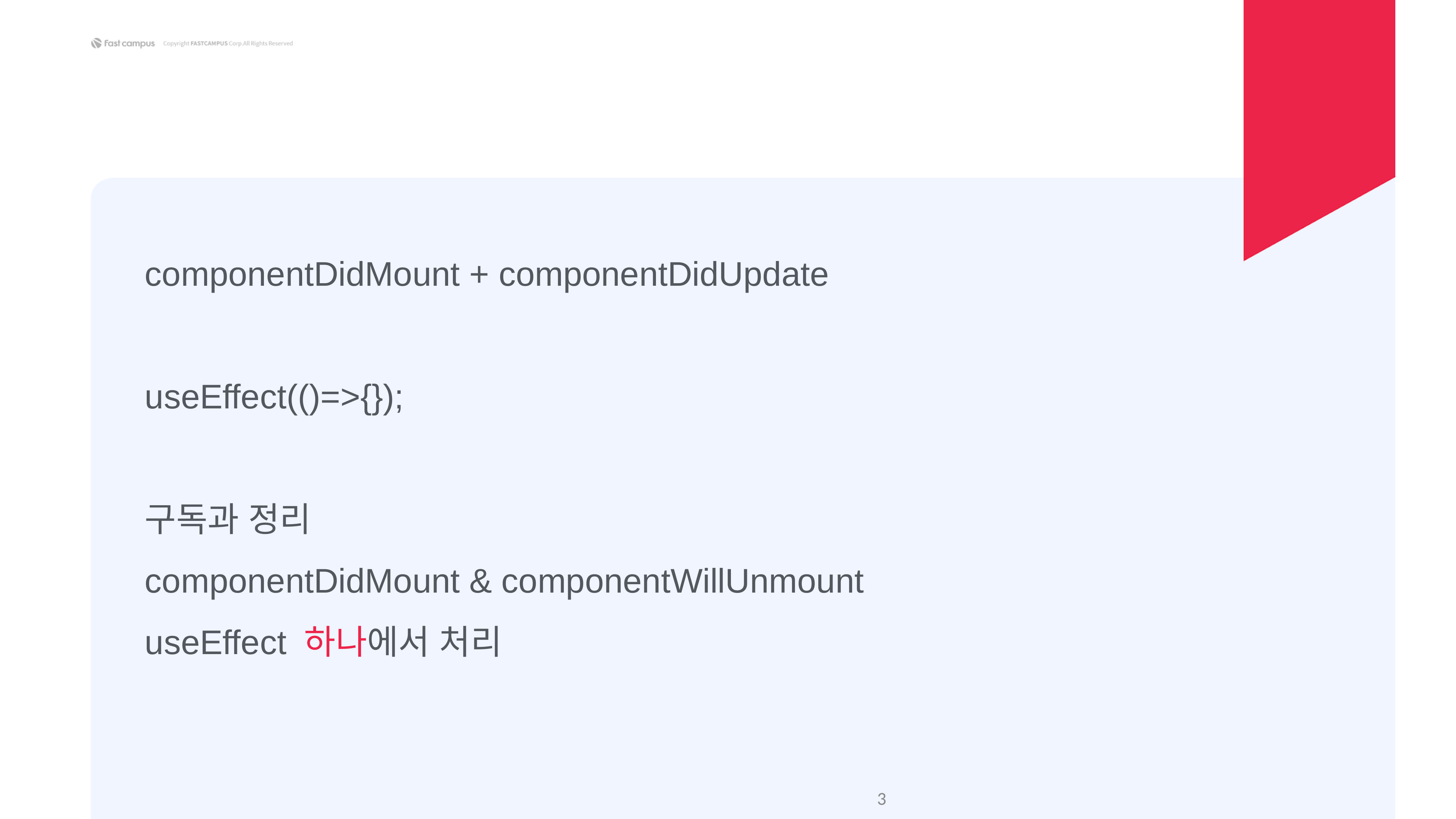

componentDidMount + componentDidUpdate

useEffect(()=>{});

구독과 정리
componentDidMount & componentWillUnmount
useEffect 하나에서 처리
3